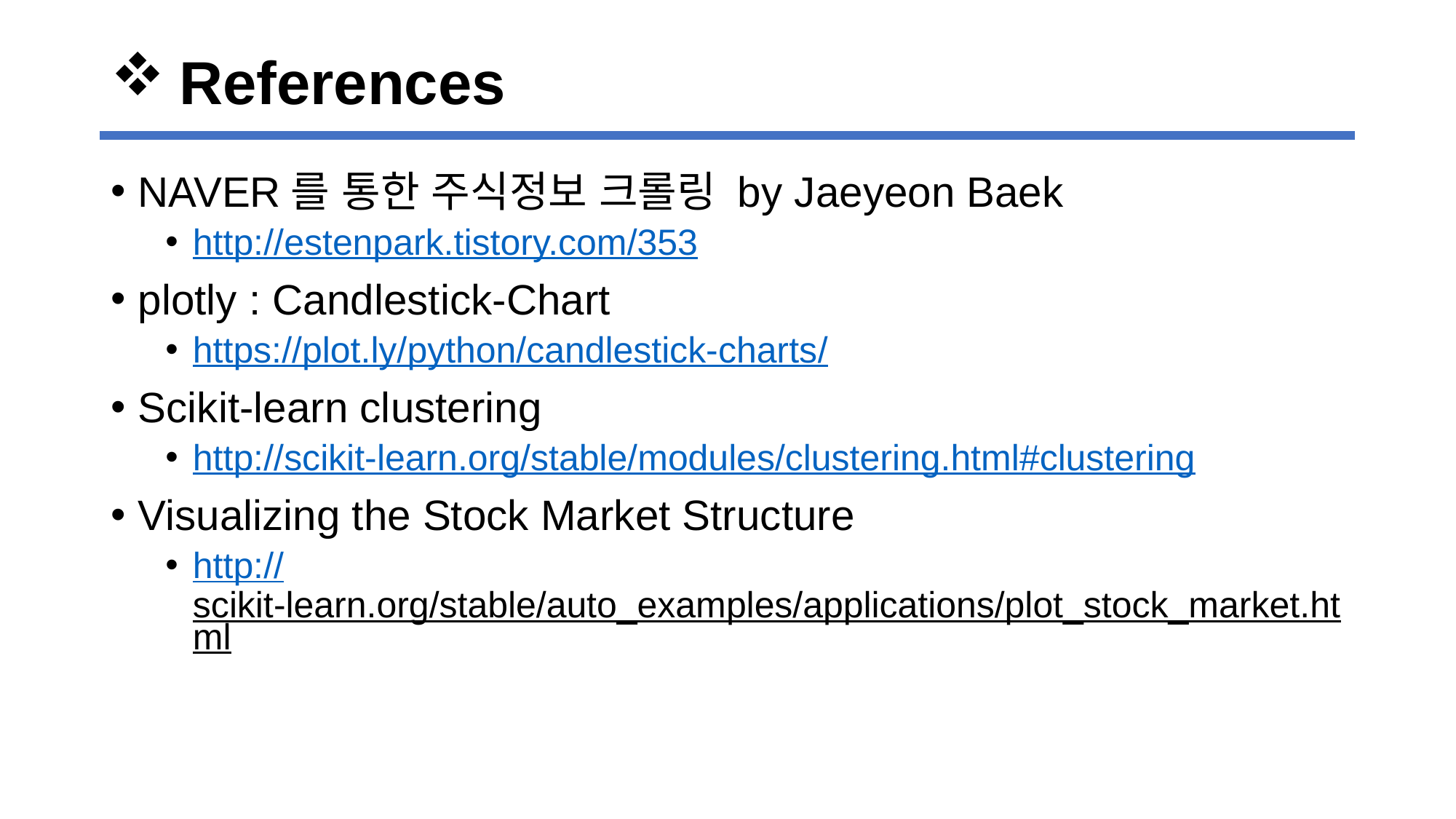

# References
NAVER를 통한 주식정보 크롤링 by Jaeyeon Baek
http://estenpark.tistory.com/353
plotly : Candlestick-Chart
https://plot.ly/python/candlestick-charts/
Scikit-learn clustering
http://scikit-learn.org/stable/modules/clustering.html#clustering
Visualizing the Stock Market Structure
http://scikit-learn.org/stable/auto_examples/applications/plot_stock_market.html